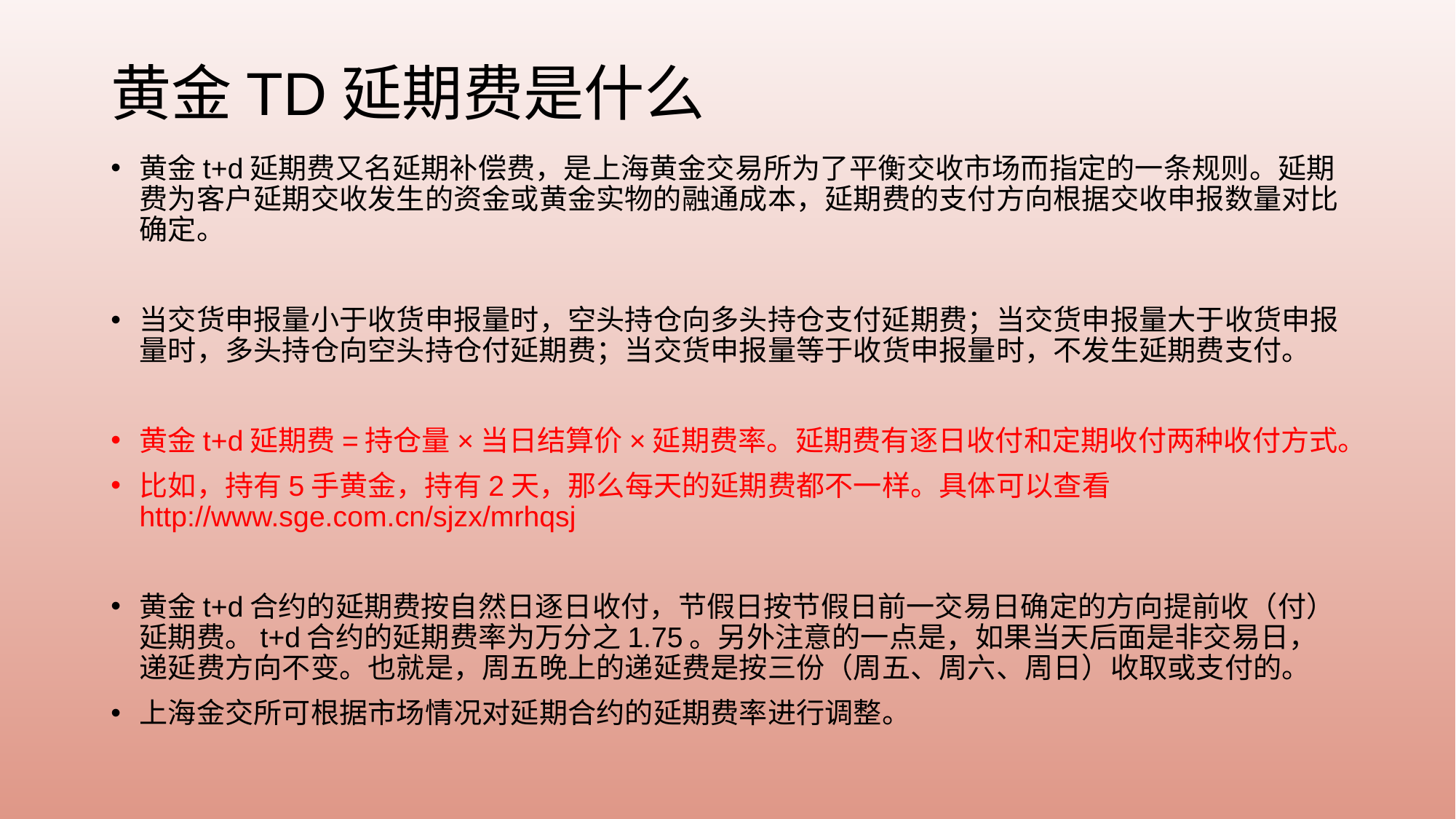

# 黄金TD延期费是什么
黄金t+d延期费又名延期补偿费，是上海黄金交易所为了平衡交收市场而指定的一条规则。延期费为客户延期交收发生的资金或黄金实物的融通成本，延期费的支付方向根据交收申报数量对比确定。

当交货申报量小于收货申报量时，空头持仓向多头持仓支付延期费；当交货申报量大于收货申报量时，多头持仓向空头持仓付延期费；当交货申报量等于收货申报量时，不发生延期费支付。

黄金t+d延期费=持仓量×当日结算价×延期费率。延期费有逐日收付和定期收付两种收付方式。
比如，持有5手黄金，持有2天，那么每天的延期费都不一样。具体可以查看 http://www.sge.com.cn/sjzx/mrhqsj

黄金t+d合约的延期费按自然日逐日收付，节假日按节假日前一交易日确定的方向提前收（付）延期费。t+d合约的延期费率为万分之1.75。另外注意的一点是，如果当天后面是非交易日，递延费方向不变。也就是，周五晚上的递延费是按三份（周五、周六、周日）收取或支付的。
上海金交所可根据市场情况对延期合约的延期费率进行调整。